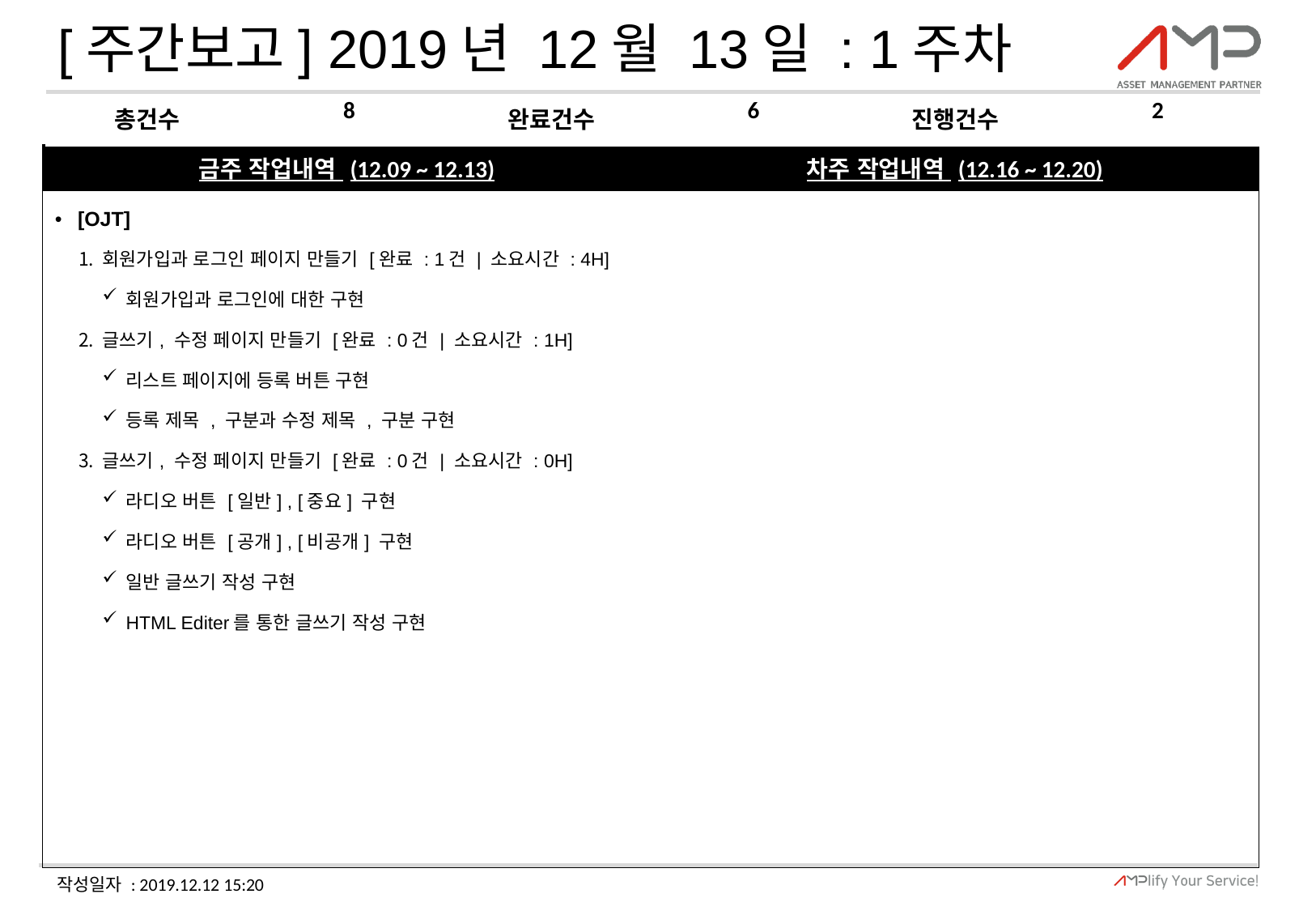

# [주간보고] 2019년 12월 13일 : 1주차
| 총건수 | 8 | 완료건수 | 6 | 진행건수 | 2 |
| --- | --- | --- | --- | --- | --- |
| 금주 작업내역 (12.09 ~ 12.13) | 차주 작업내역 (12.16 ~ 12.20) |
| --- | --- |
| [OJT] 회원가입과 로그인 페이지 만들기 [완료 : 1건 | 소요시간 : 4H] 회원가입과 로그인에 대한 구현 글쓰기, 수정 페이지 만들기 [완료 : 0건 | 소요시간 : 1H] 리스트 페이지에 등록 버튼 구현 등록 제목 , 구분과 수정 제목 , 구분 구현 글쓰기, 수정 페이지 만들기 [완료 : 0건 | 소요시간 : 0H] 라디오 버튼 [일반] , [중요] 구현 라디오 버튼 [공개] , [비공개] 구현 일반 글쓰기 작성 구현 HTML Editer를 통한 글쓰기 작성 구현 |  |
작성일자 : 2019.12.12 15:20